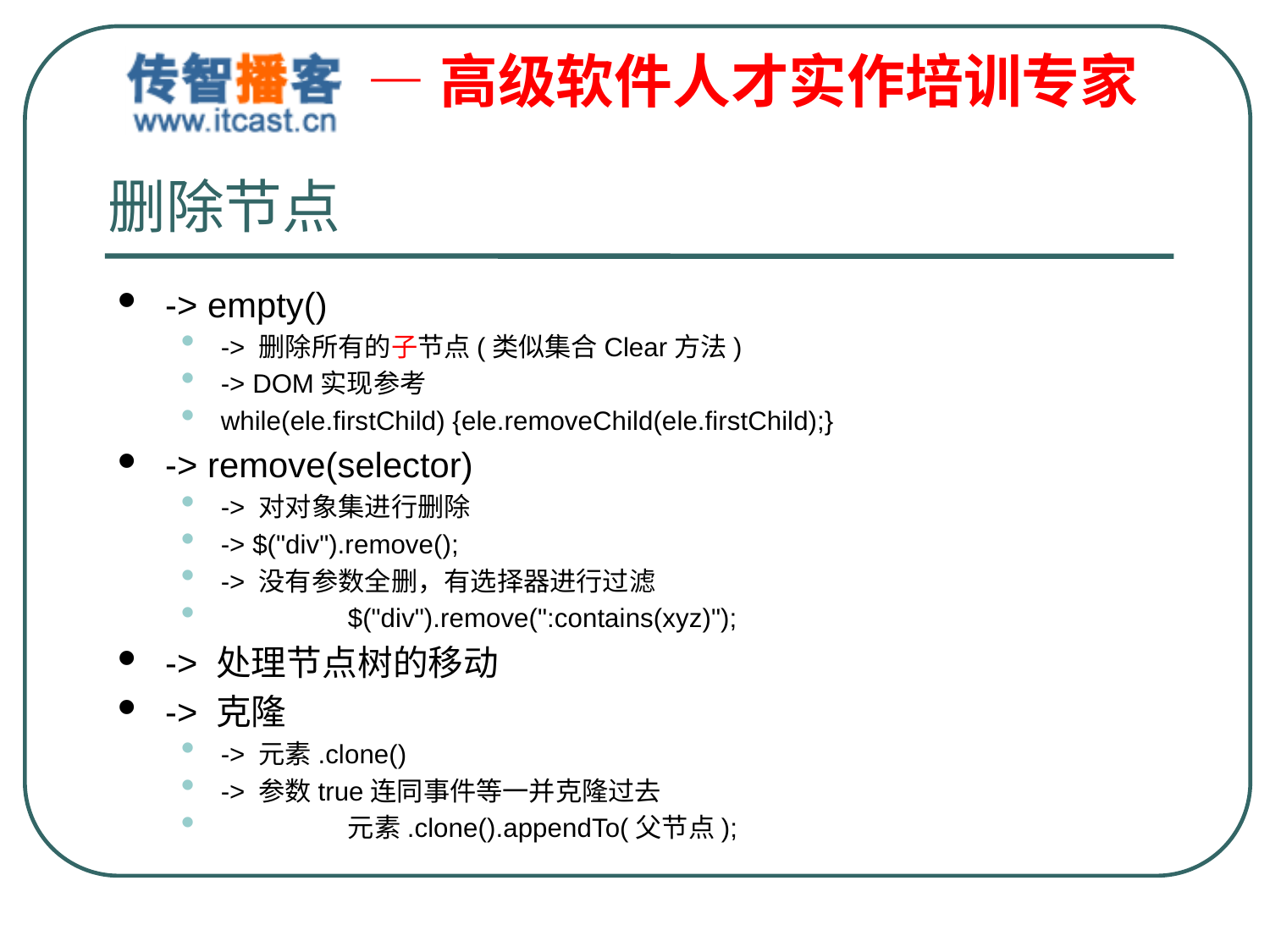

# 删除节点
-> empty()
-> 删除所有的子节点(类似集合Clear方法)
-> DOM实现参考
while(ele.firstChild) {ele.removeChild(ele.firstChild);}
-> remove(selector)
-> 对对象集进行删除
-> $("div").remove();
-> 没有参数全删，有选择器进行过滤
	$("div").remove(":contains(xyz)");
-> 处理节点树的移动
-> 克隆
-> 元素.clone()
-> 参数true连同事件等一并克隆过去
	元素.clone().appendTo(父节点);